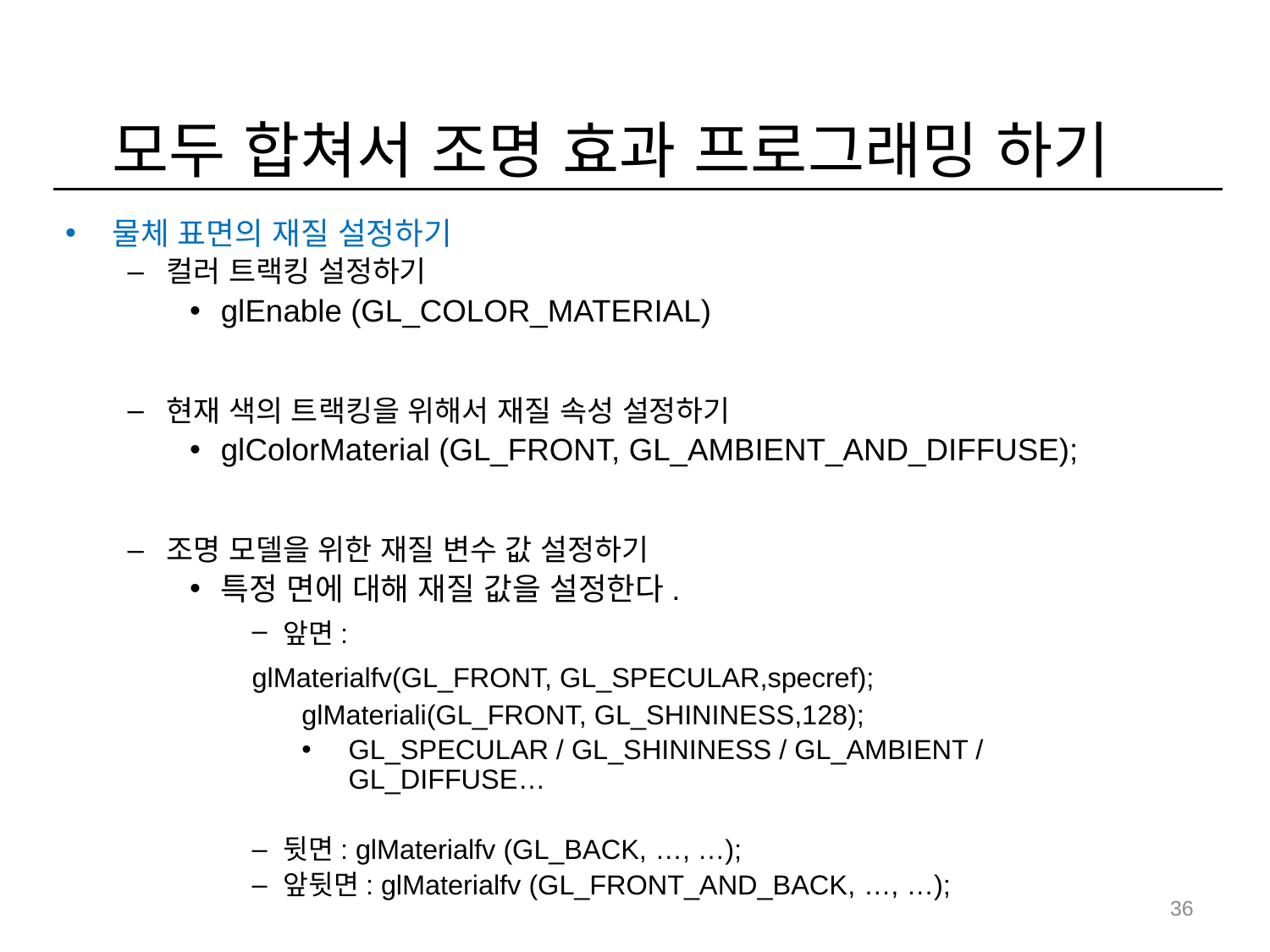

# 모두 합쳐서 조명 효과 프로그래밍 하기
물체 표면의 재질 설정하기
컬러 트랙킹 설정하기
glEnable (GL_COLOR_MATERIAL)

현재 색의 트랙킹을 위해서 재질 속성 설정하기
glColorMaterial (GL_FRONT, GL_AMBIENT_AND_DIFFUSE);

조명 모델을 위한 재질 변수 값 설정하기
특정 면에 대해 재질 값을 설정한다.
앞면:
	glMaterialfv(GL_FRONT, GL_SPECULAR,specref);
 		glMateriali(GL_FRONT, GL_SHININESS,128);
GL_SPECULAR / GL_SHININESS / GL_AMBIENT / GL_DIFFUSE…

뒷면: glMaterialfv (GL_BACK, …, …);
앞뒷면: glMaterialfv (GL_FRONT_AND_BACK, …, …);
36